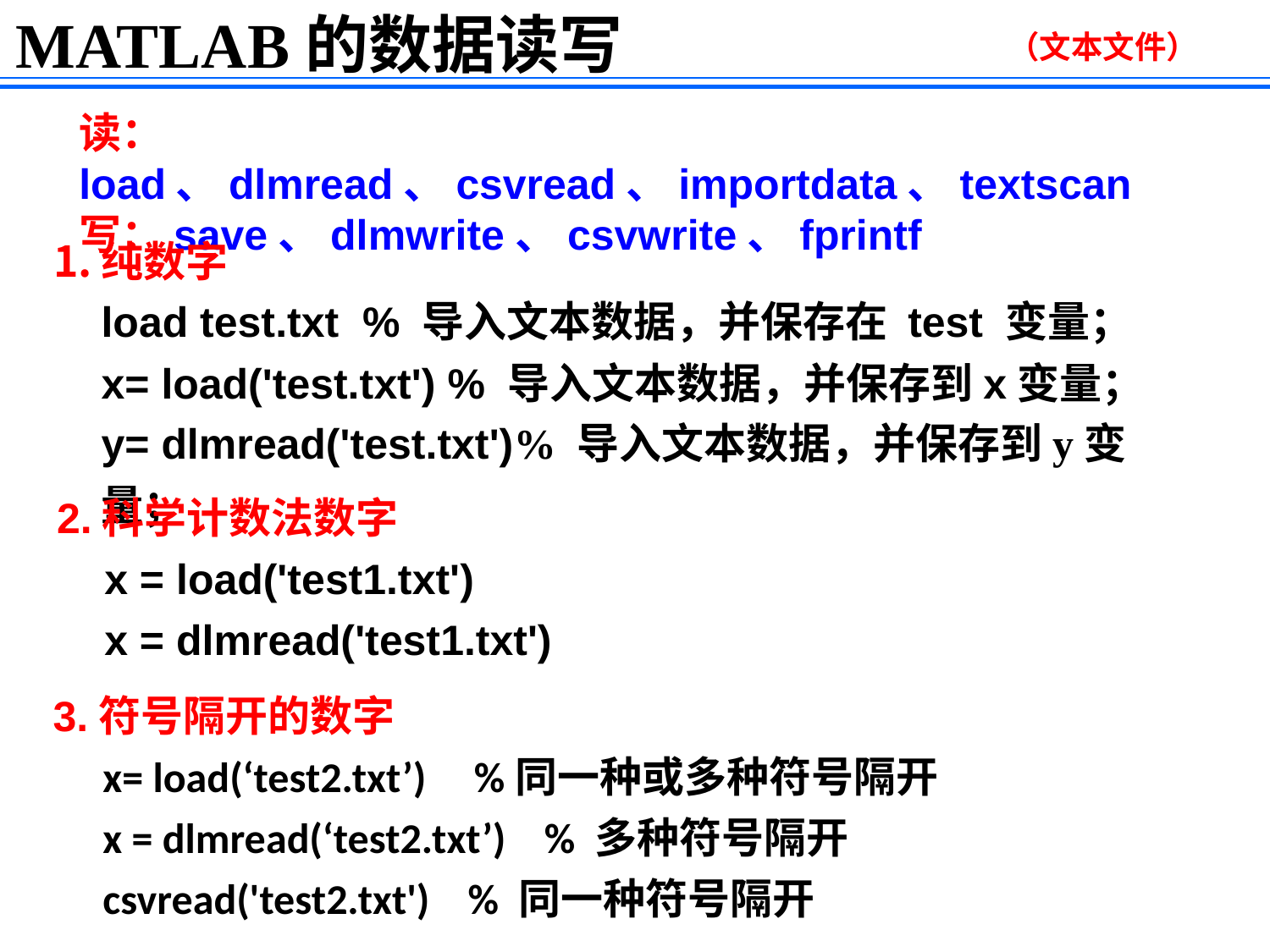

MATLAB的数据读写
（文本文件）

读：load、dlmread、csvread、importdata、textscan
写：save、dlmwrite、csvwrite、fprintf
纯数字
load test.txt  % 导入文本数据，并保存在 test 变量；
x= load('test.txt') % 导入文本数据，并保存到x变量；y= dlmread('test.txt')% 导入文本数据，并保存到y变量；

2.科学计数法数字
x = load('test1.txt')
x = dlmread('test1.txt')
3.符号隔开的数字
x= load(‘test2.txt’)     %同一种或多种符号隔开 
x = dlmread(‘test2.txt’)    % 多种符号隔开csvread('test2.txt')    % 同一种符号隔开